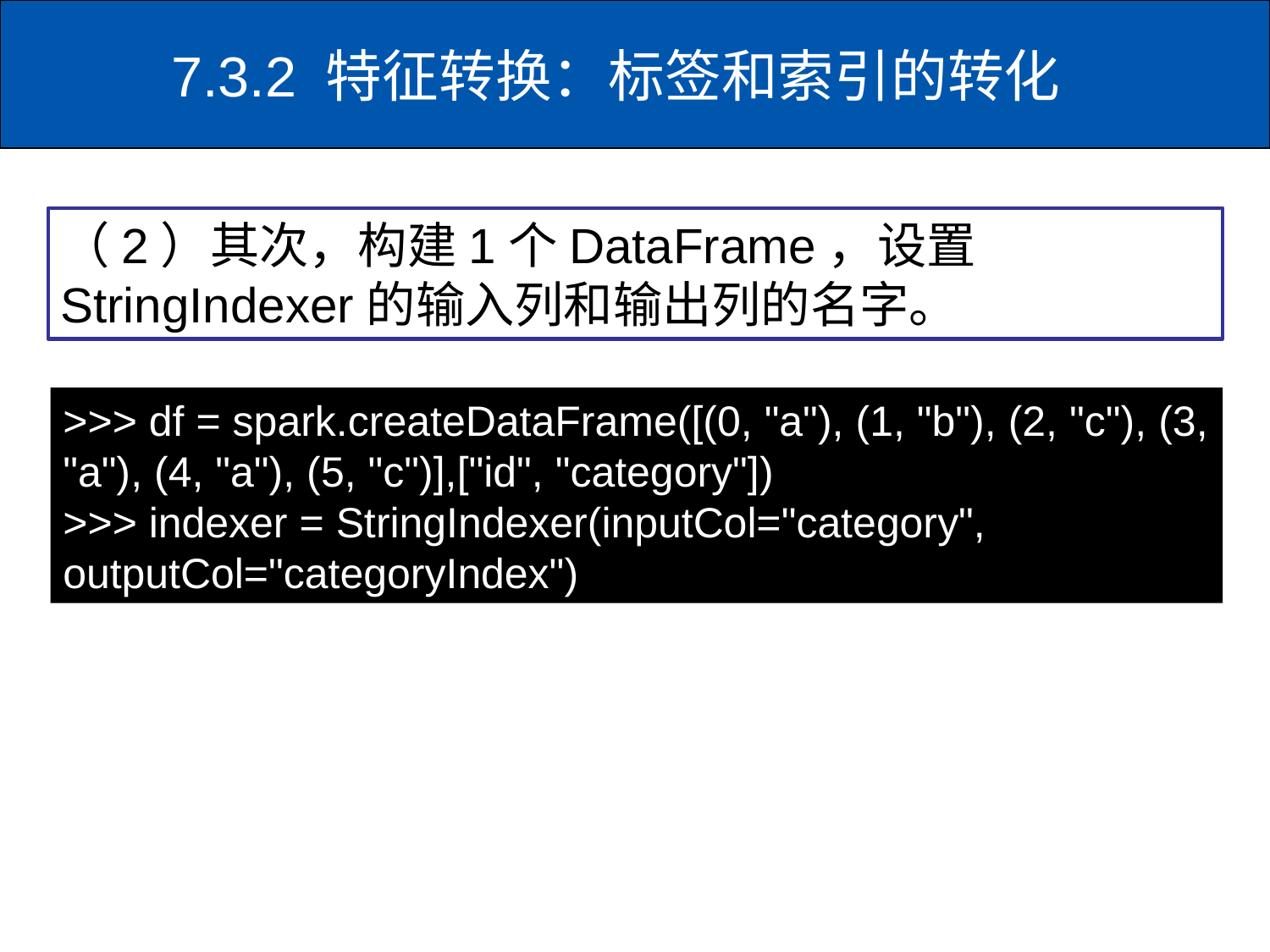

# 7.3.2 特征转换：标签和索引的转化
（2）其次，构建1个DataFrame，设置StringIndexer的输入列和输出列的名字。
>>> df = spark.createDataFrame([(0, "a"), (1, "b"), (2, "c"), (3, "a"), (4, "a"), (5, "c")],["id", "category"])
>>> indexer = StringIndexer(inputCol="category", outputCol="categoryIndex")